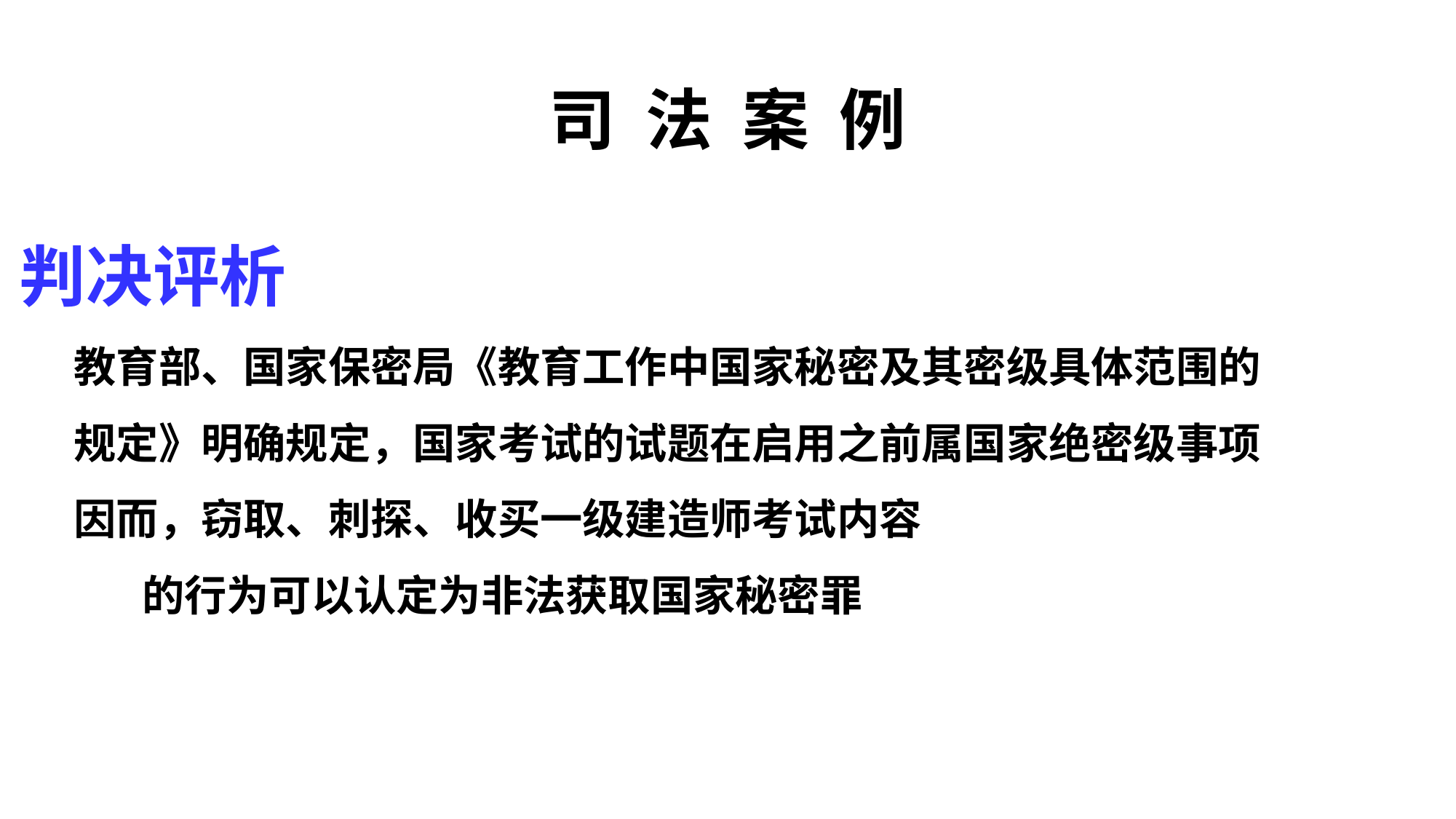

# 司  法  案  例
判决评析
教育部、国家保密局《教育工作中国家秘密及其密级具体范围的
规定》明确规定，国家考试的试题在启用之前属国家绝密级事项
因而，窃取、刺探、收买一级建造师考试内容
      的行为可以认定为非法获取国家秘密罪